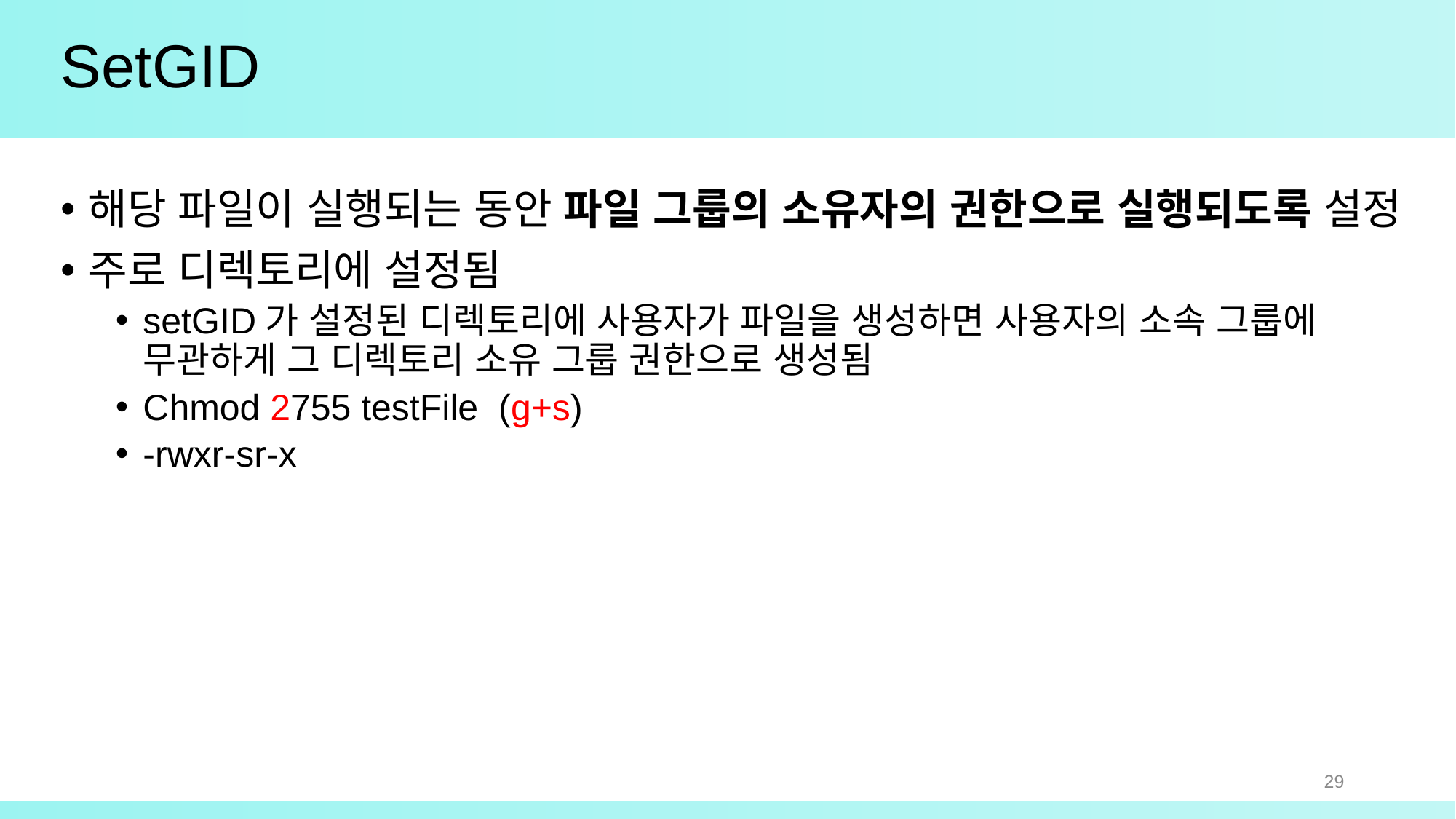

# SetGID
해당 파일이 실행되는 동안 파일 그룹의 소유자의 권한으로 실행되도록 설정
주로 디렉토리에 설정됨
setGID가 설정된 디렉토리에 사용자가 파일을 생성하면 사용자의 소속 그룹에 무관하게 그 디렉토리 소유 그룹 권한으로 생성됨
Chmod 2755 testFile  (g+s)
-rwxr-sr-x
29